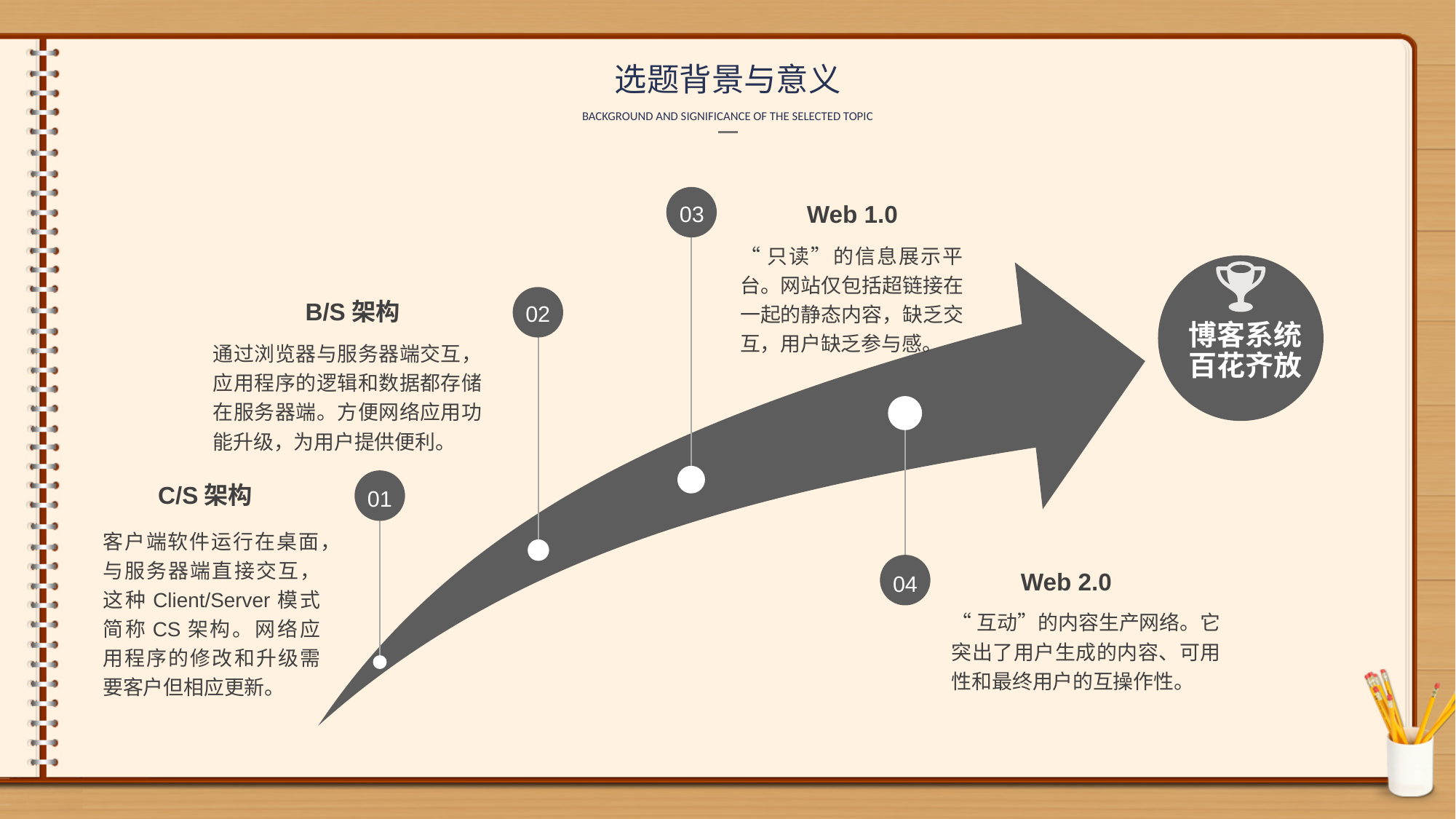

选题背景与意义
BACKGROUND AND SIGNIFICANCE OF THE SELECTED TOPIC

Web 1.0
03

“只读”的信息展示平台。网站仅包括超链接在一起的静态内容，缺乏交互，用户缺乏参与感。

B/S架构
博客系统百花齐放
02

通过浏览器与服务器端交互，应用程序的逻辑和数据都存储在服务器端。方便网络应用功能升级，为用户提供便利。

C/S架构

01

客户端软件运行在桌面，与服务器端直接交互，这种Client/Server模式简称CS架构。网络应用程序的修改和升级需要客户但相应更新。

Web 2.0
04
“互动”的内容生产网络。它突出了用户生成的内容、可用性和最终用户的互操作性。